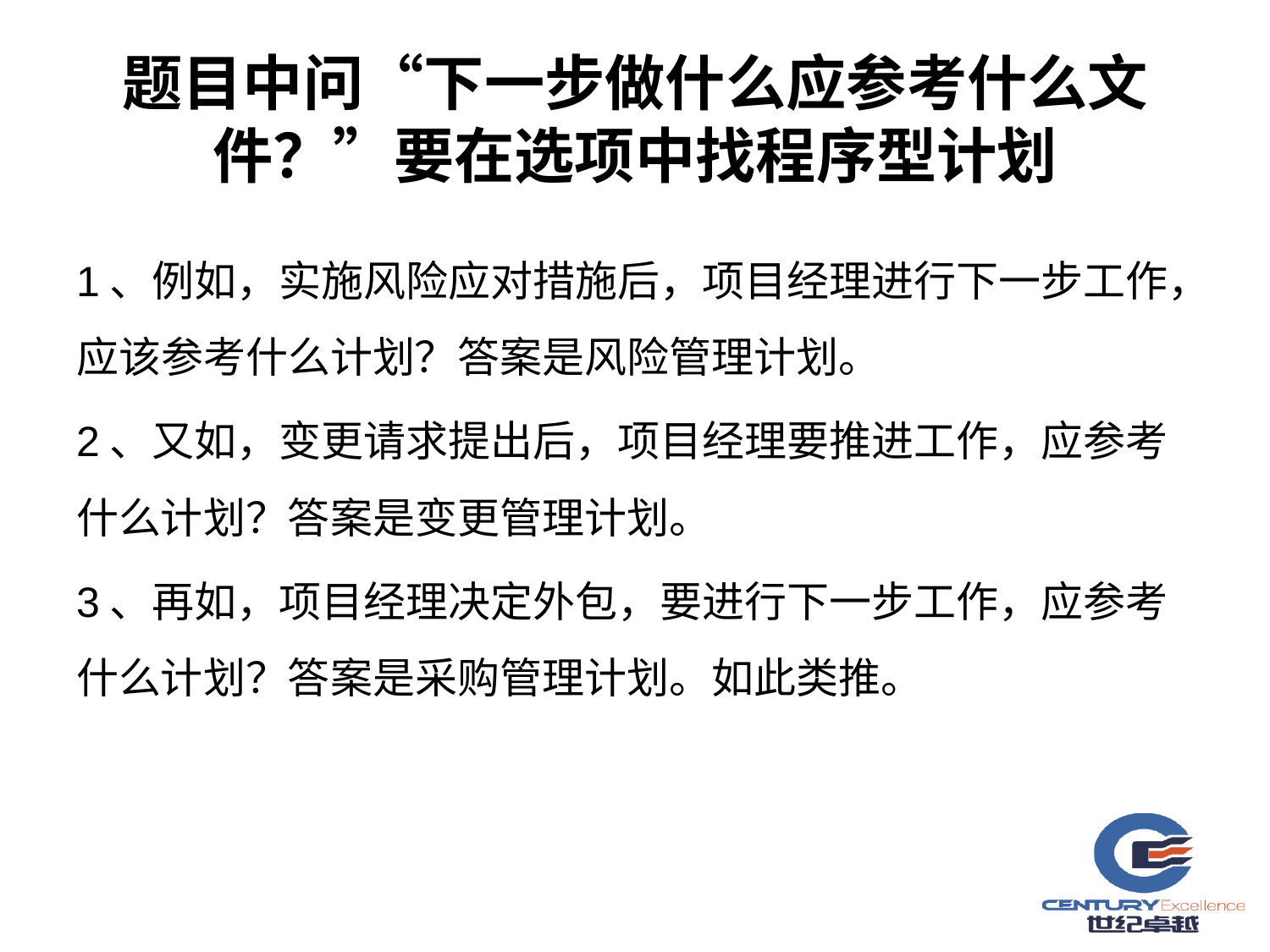

# 题目中问“下一步做什么应参考什么文件？”要在选项中找程序型计划
1、例如，实施风险应对措施后，项目经理进行下一步工作，应该参考什么计划？答案是风险管理计划。
2、又如，变更请求提出后，项目经理要推进工作，应参考什么计划？答案是变更管理计划。
3、再如，项目经理决定外包，要进行下一步工作，应参考什么计划？答案是采购管理计划。如此类推。